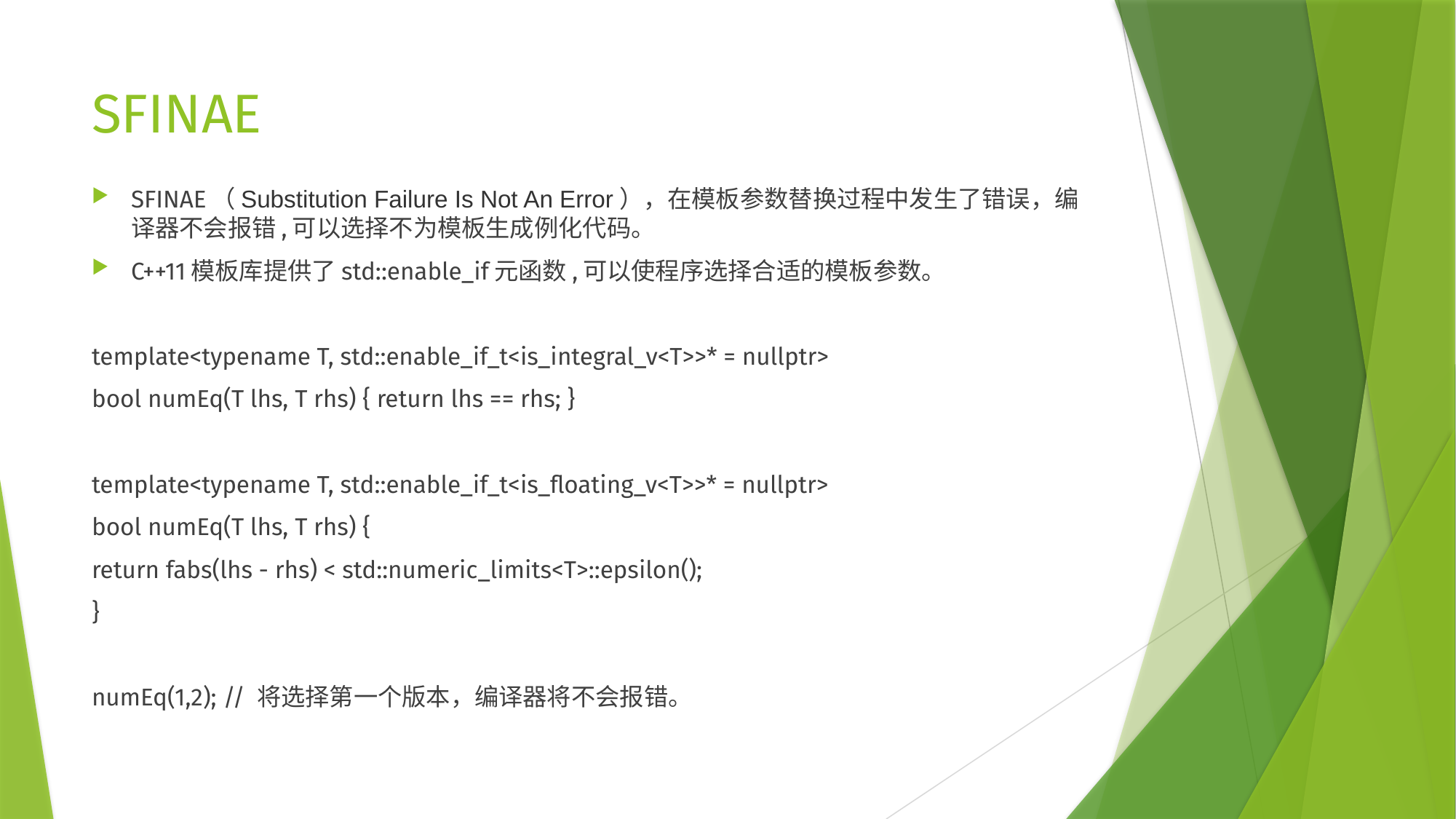

# SFINAE
SFINAE（Substitution Failure Is Not An Error），在模板参数替换过程中发生了错误，编译器不会报错,可以选择不为模板生成例化代码。
C++11模板库提供了std::enable_if元函数,可以使程序选择合适的模板参数。

template<typename T, std::enable_if_t<is_integral_v<T>>* = nullptr>
bool numEq(T lhs, T rhs) { return lhs == rhs; }

template<typename T, std::enable_if_t<is_floating_v<T>>* = nullptr>
bool numEq(T lhs, T rhs) {
return fabs(lhs - rhs) < std::numeric_limits<T>::epsilon();
}

numEq(1,2); // 将选择第一个版本，编译器将不会报错。